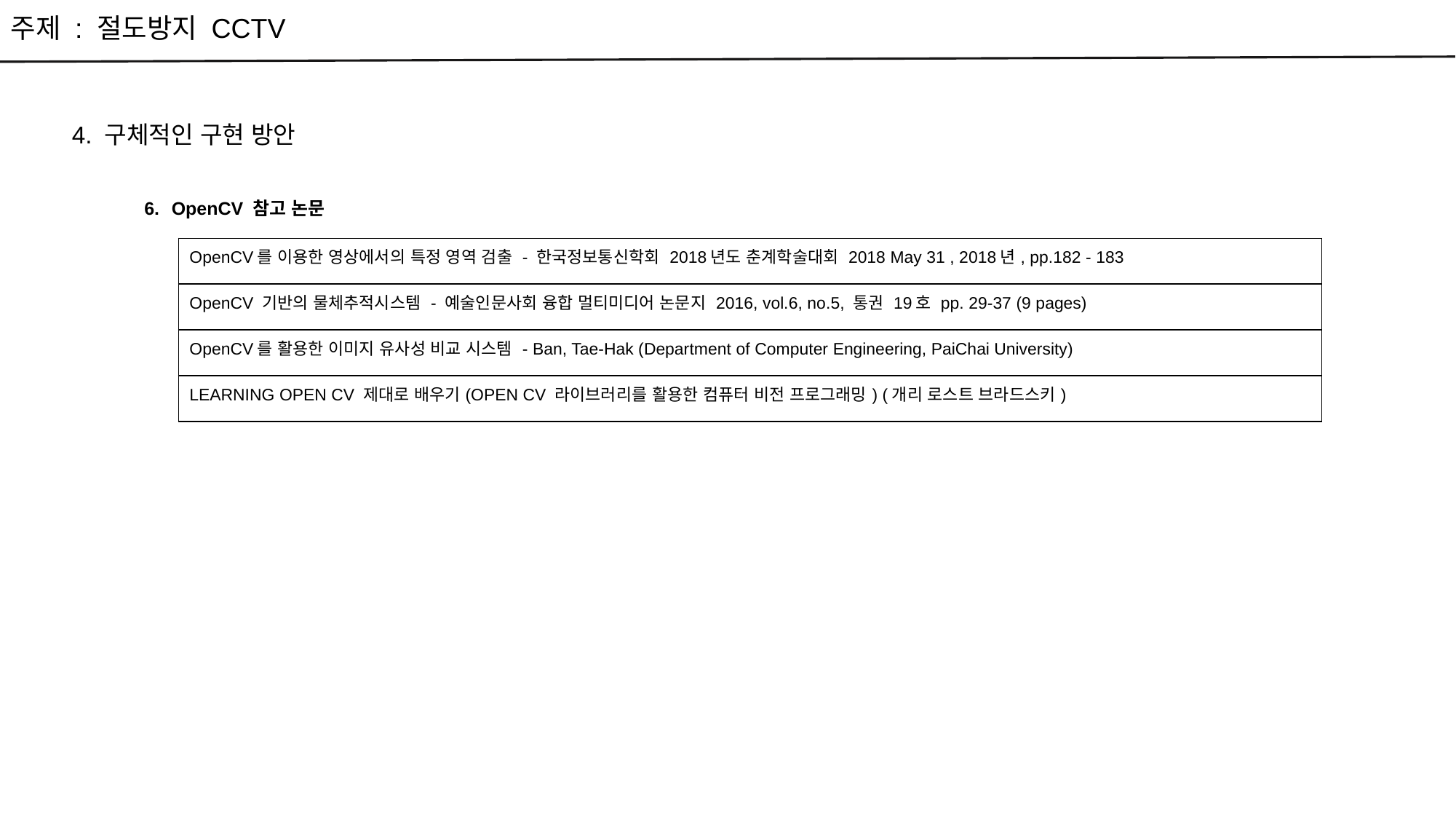

주제 : 절도방지 CCTV

4. 구체적인 구현 방안
OpenCV 참고 논문

| OpenCV를 이용한 영상에서의 특정 영역 검출 - 한국정보통신학회 2018년도 춘계학술대회 2018 May 31 , 2018년, pp.182 - 183 |
| --- |
| OpenCV 기반의 물체추적시스템 - 예술인문사회 융합 멀티미디어 논문지 2016, vol.6, no.5, 통권 19호 pp. 29-37 (9 pages) |
| OpenCV를 활용한 이미지 유사성 비교 시스템 - Ban, Tae-Hak (Department of Computer Engineering, PaiChai University) |
| LEARNING OPEN CV 제대로 배우기(OPEN CV 라이브러리를 활용한 컴퓨터 비전 프로그래밍) (개리 로스트 브라드스키) |